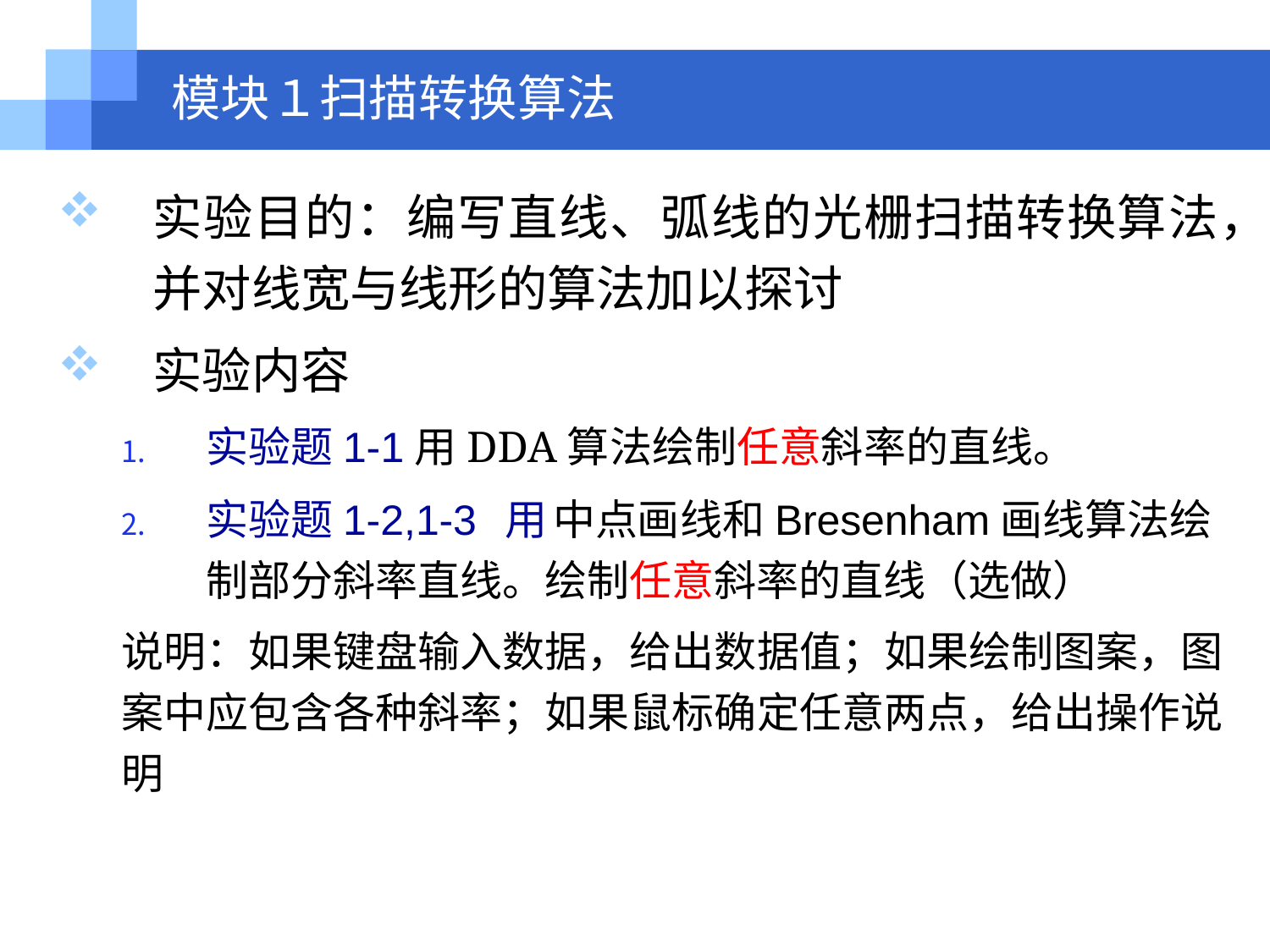

# 模块１扫描转换算法
实验目的：编写直线、弧线的光栅扫描转换算法， 并对线宽与线形的算法加以探讨
实验内容
实验题1-1用DDA算法绘制任意斜率的直线。
实验题1-2,1-3 用中点画线和Bresenham画线算法绘制部分斜率直线。绘制任意斜率的直线（选做）
说明：如果键盘输入数据，给出数据值；如果绘制图案，图 案中应包含各种斜率；如果鼠标确定任意两点，给出操作说 明